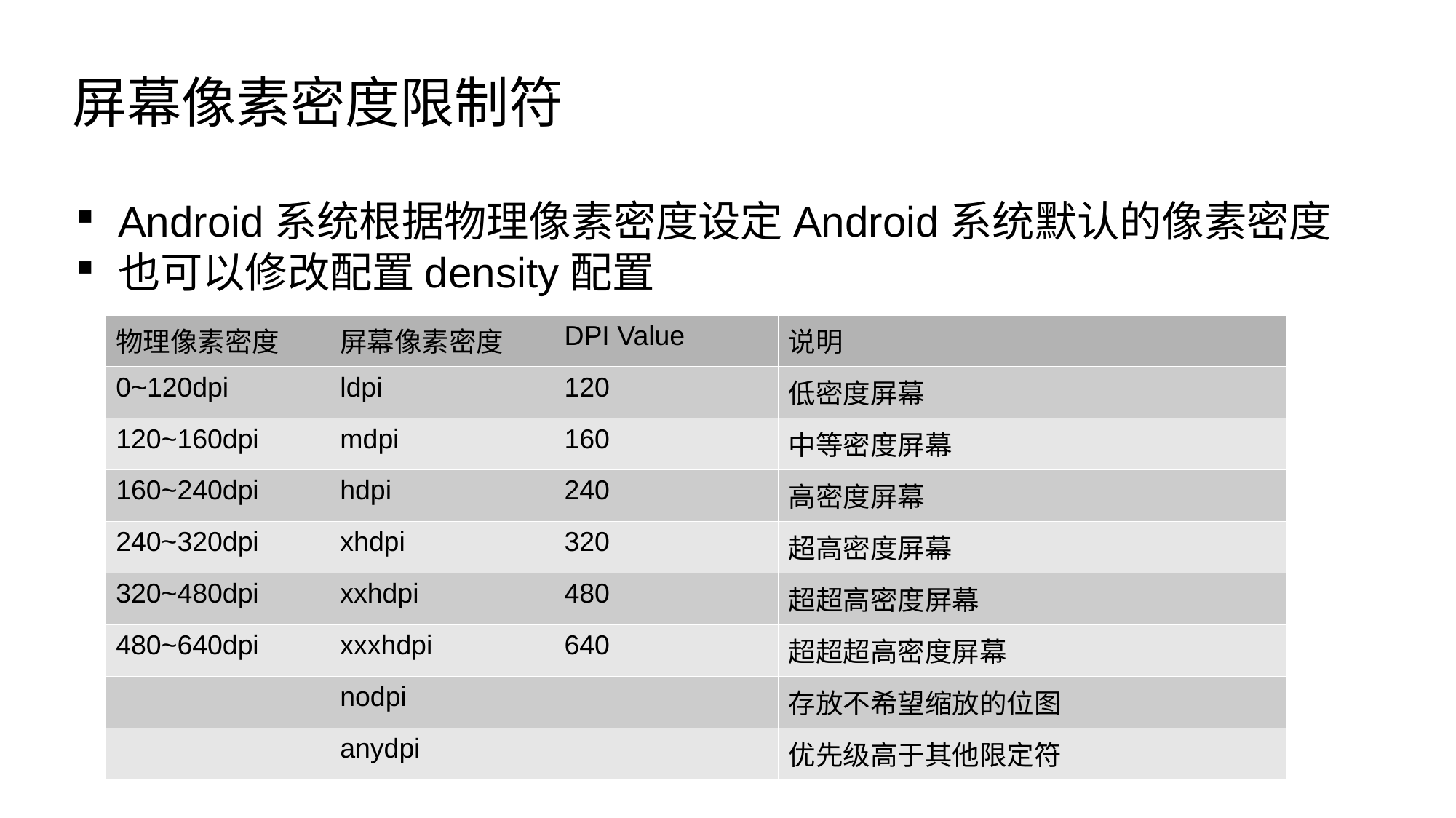

屏幕像素密度限制符
Android系统根据物理像素密度设定Android系统默认的像素密度
也可以修改配置density配置
| 物理像素密度 | 屏幕像素密度 | DPI Value | 说明 |
| --- | --- | --- | --- |
| 0~120dpi | ldpi | 120 | 低密度屏幕 |
| 120~160dpi | mdpi | 160 | 中等密度屏幕 |
| 160~240dpi | hdpi | 240 | 高密度屏幕 |
| 240~320dpi | xhdpi | 320 | 超高密度屏幕 |
| 320~480dpi | xxhdpi | 480 | 超超高密度屏幕 |
| 480~640dpi | xxxhdpi | 640 | 超超超高密度屏幕 |
|  | nodpi |  | 存放不希望缩放的位图 |
|  | anydpi |  | 优先级高于其他限定符 |